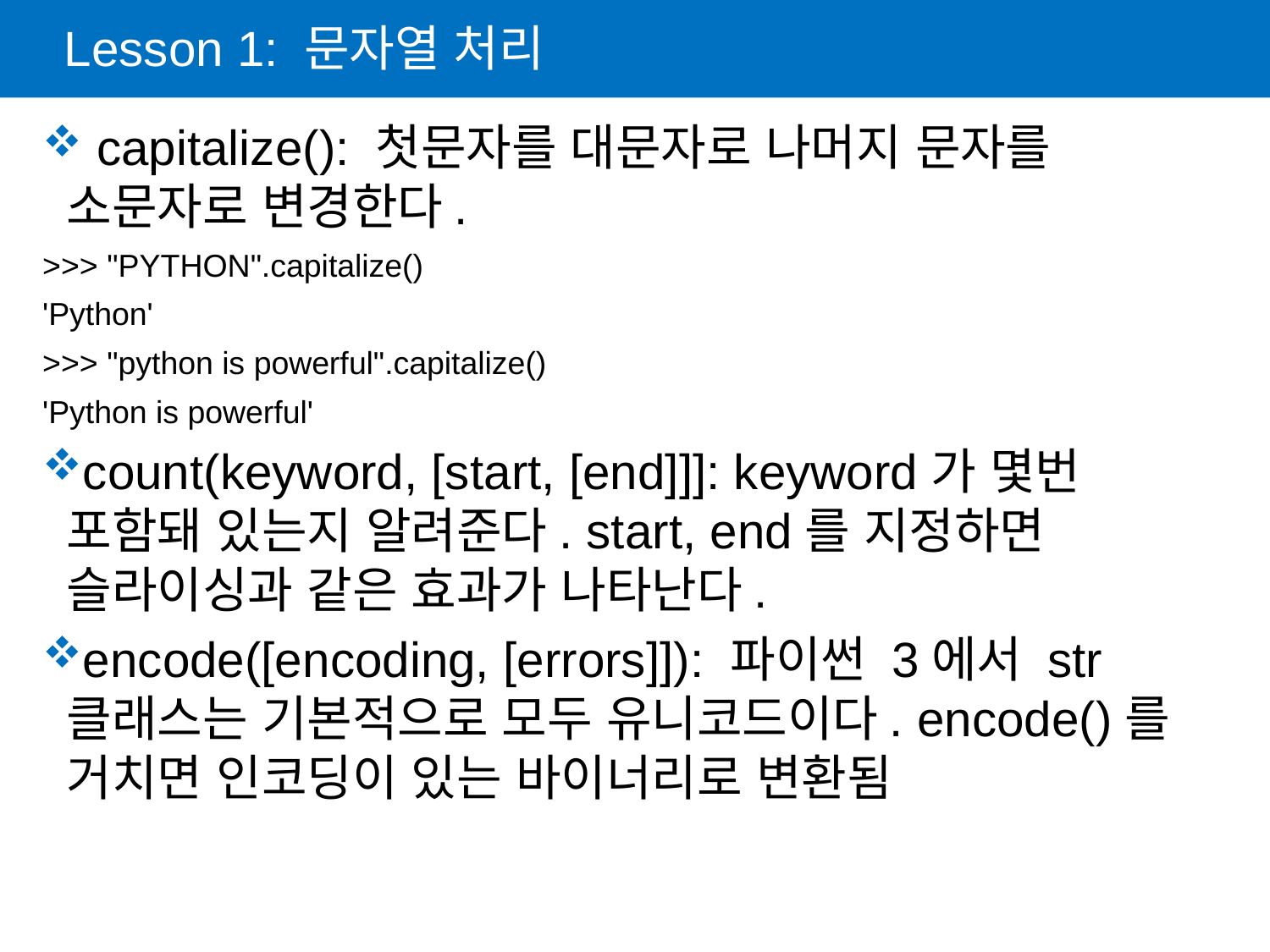

# Lesson 1: 문자열 처리
 capitalize(): 첫문자를 대문자로 나머지 문자를 소문자로 변경한다.
>>> "PYTHON".capitalize()
'Python'
>>> "python is powerful".capitalize()
'Python is powerful'
count(keyword, [start, [end]]]: keyword가 몇번 포함돼 있는지 알려준다. start, end를 지정하면 슬라이싱과 같은 효과가 나타난다.
encode([encoding, [errors]]): 파이썬 3에서 str 클래스는 기본적으로 모두 유니코드이다. encode()를 거치면 인코딩이 있는 바이너리로 변환됨